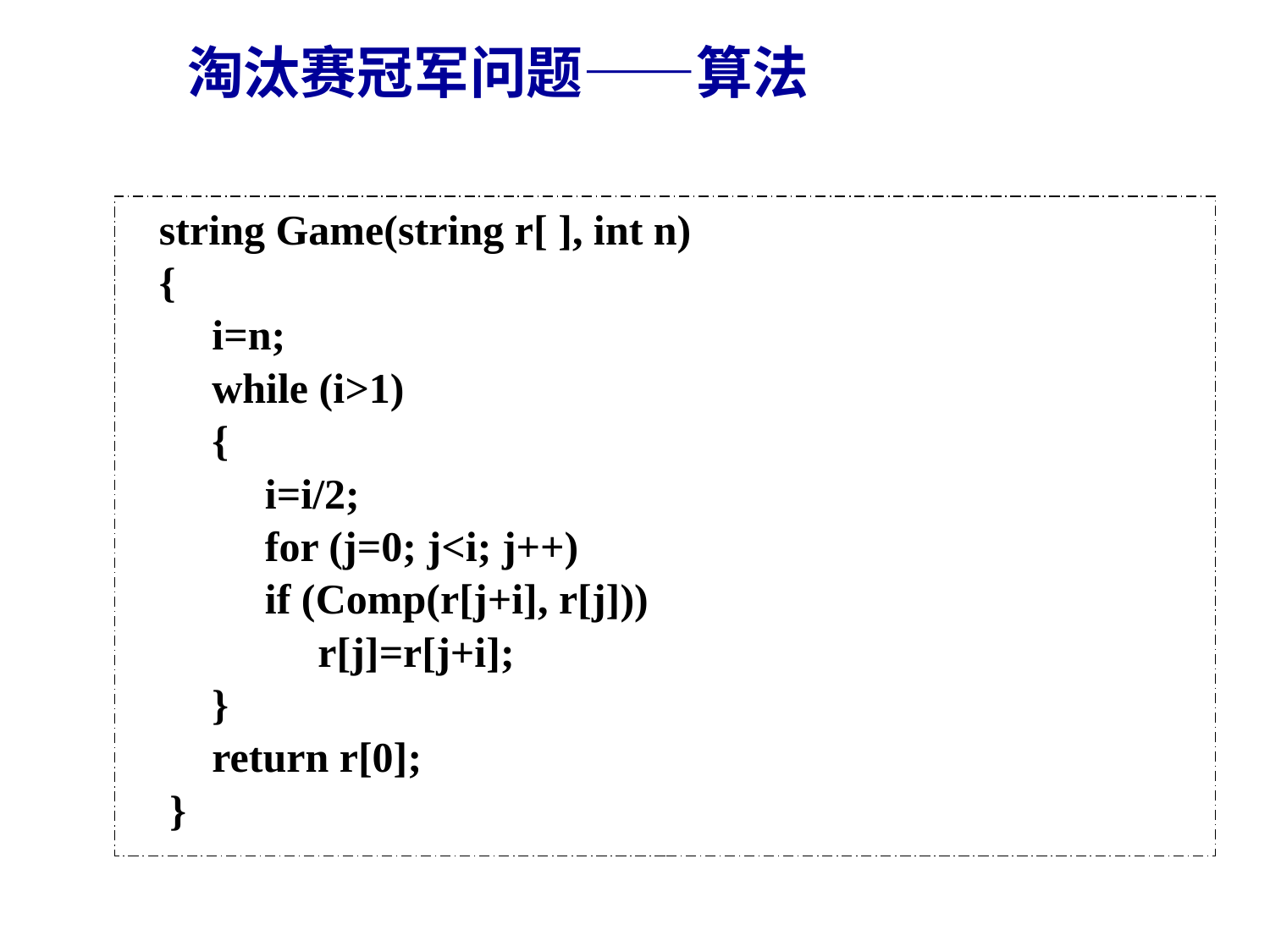

淘汰赛冠军问题——算法
   string Game(string r[ ], int n)
   {
        i=n;
        while (i>1)
        {
             i=i/2;
             for (j=0; j<i; j++)
             if (Comp(r[j+i], r[j]))
                  r[j]=r[j+i];
        }
        return r[0];
    }